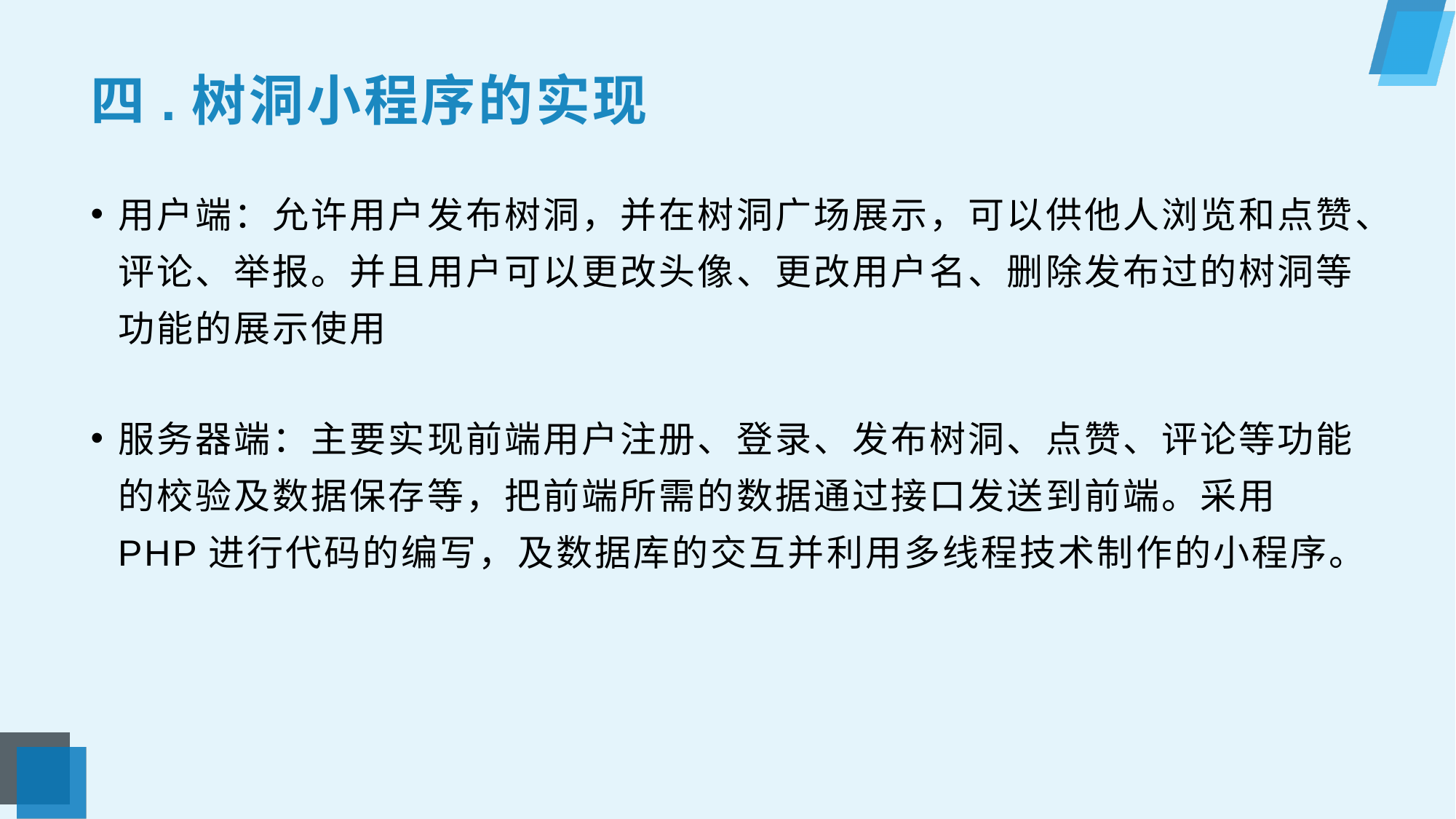

# 四.树洞小程序的实现

用户端：允许用户发布树洞，并在树洞广场展示，可以供他人浏览和点赞、评论、举报。并且用户可以更改头像、更改用户名、删除发布过的树洞等功能的展示使用

服务器端：主要实现前端用户注册、登录、发布树洞、点赞、评论等功能的校验及数据保存等，把前端所需的数据通过接口发送到前端。采用PHP进行代码的编写，及数据库的交互并利用多线程技术制作的小程序。